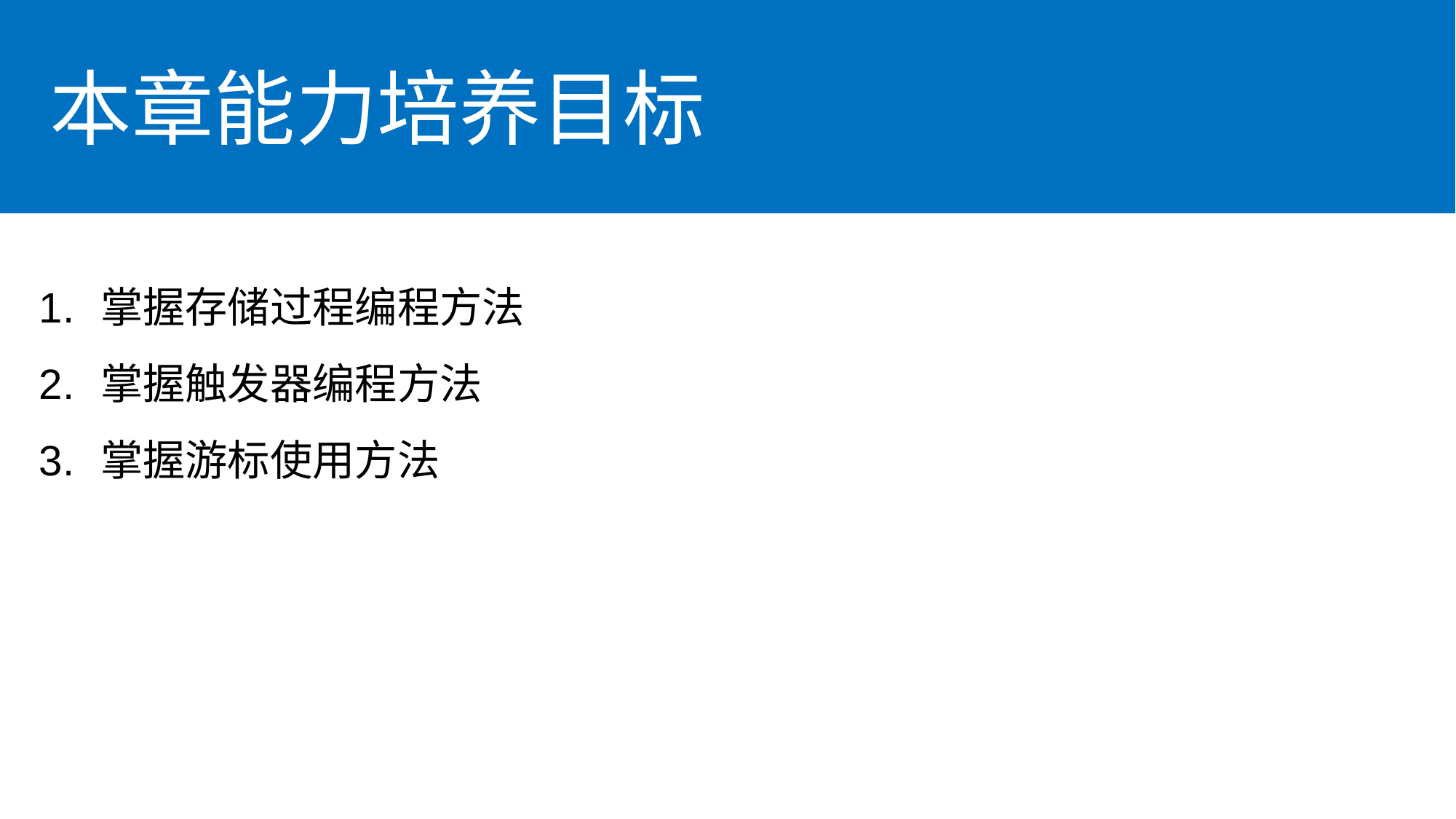

本章能力培养目标
掌握存储过程编程方法
掌握触发器编程方法
掌握游标使用方法